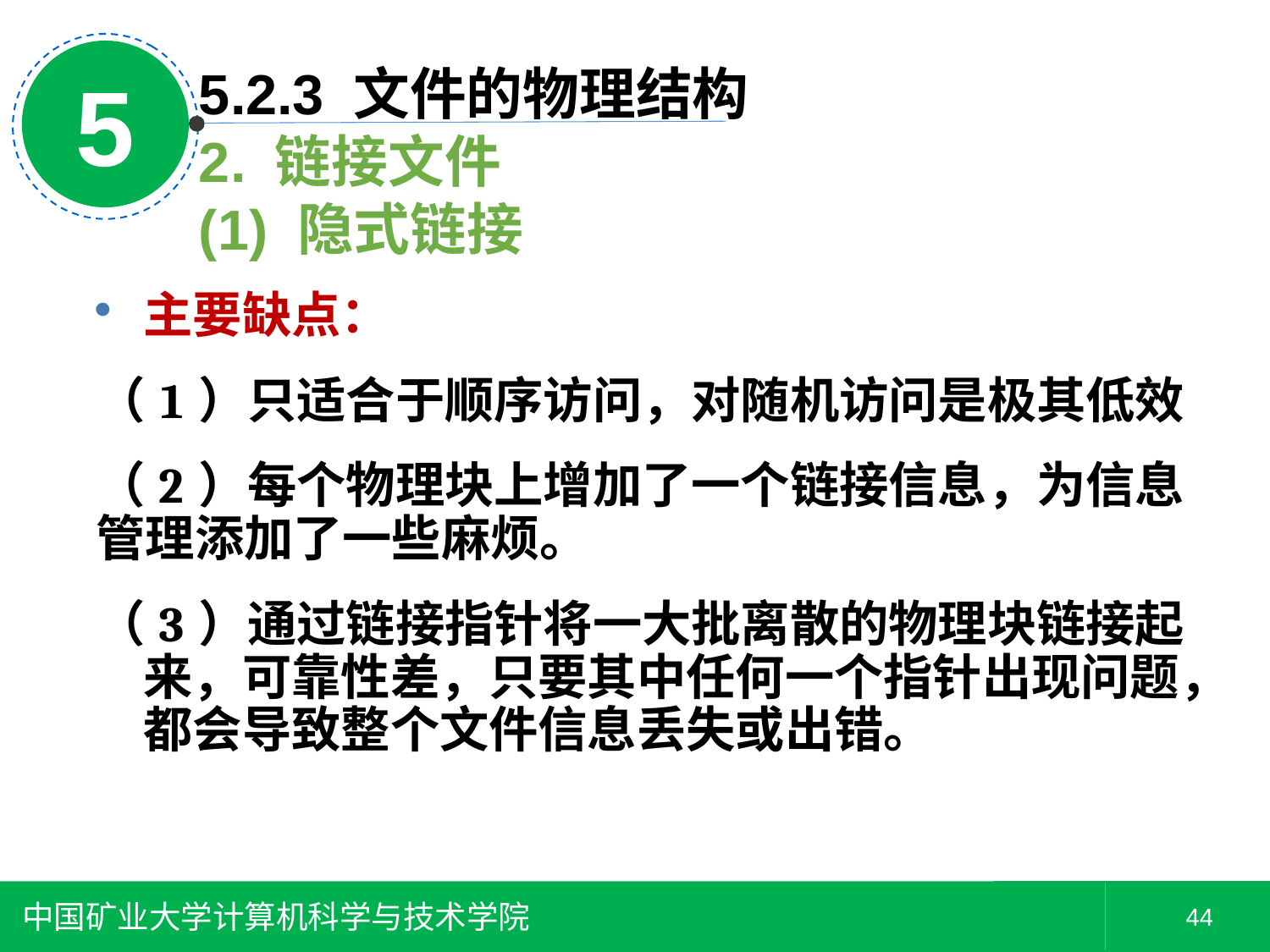

5
5.2.3 文件的物理结构
2. 链接文件
(1) 隐式链接

主要缺点：
（1）只适合于顺序访问，对随机访问是极其低效
（2）每个物理块上增加了一个链接信息，为信息管理添加了一些麻烦。
（3）通过链接指针将一大批离散的物理块链接起来，可靠性差，只要其中任何一个指针出现问题，都会导致整个文件信息丢失或出错。